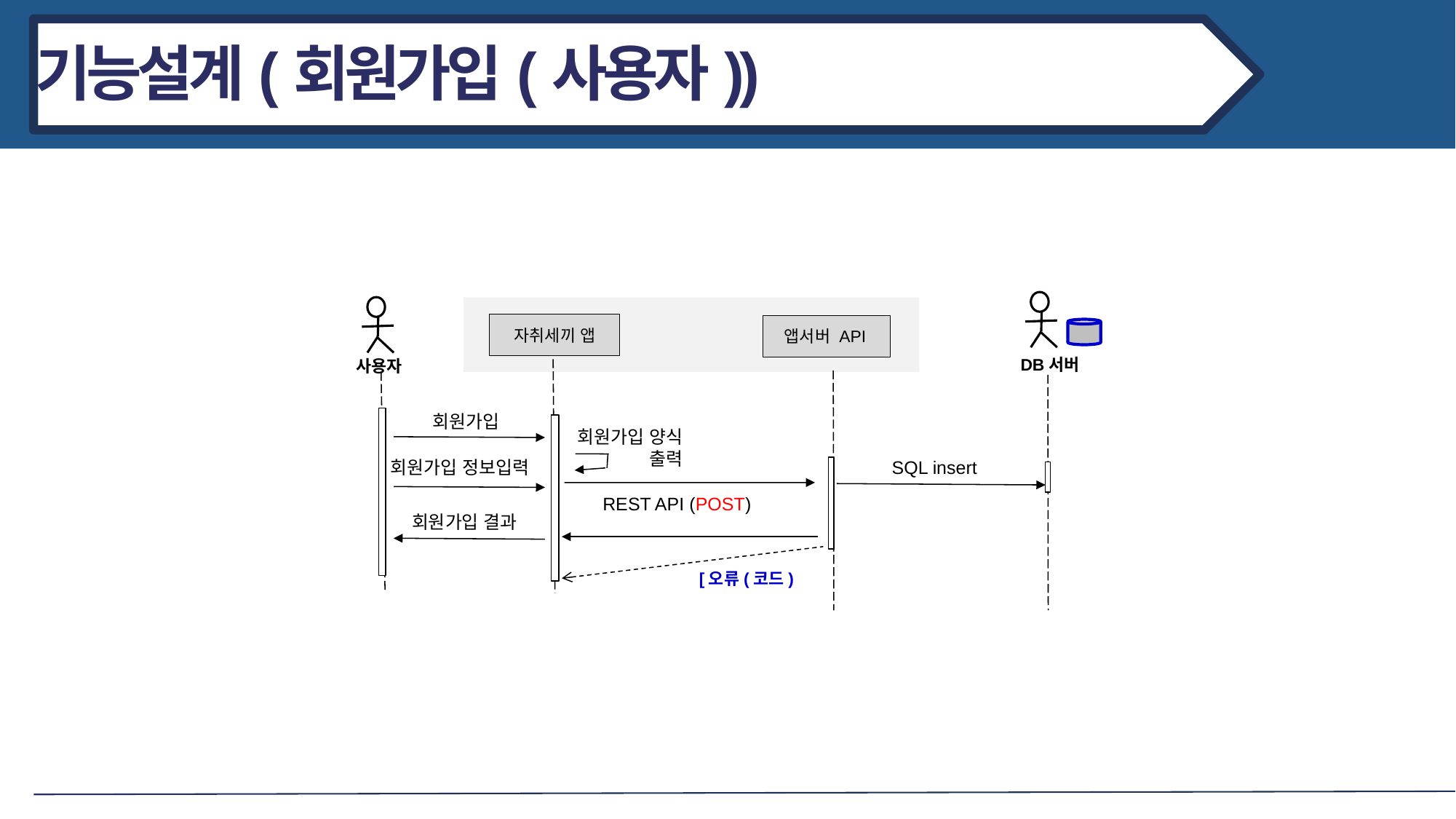

기능설계(회원가입(사용자))

자취세끼 앱
앱서버 API
DB서버
사용자
회원가입

회원가입 양식
출력
 SQL insert
회원가입 정보입력

REST API (POST)
회원가입 결과
[오류(코드)